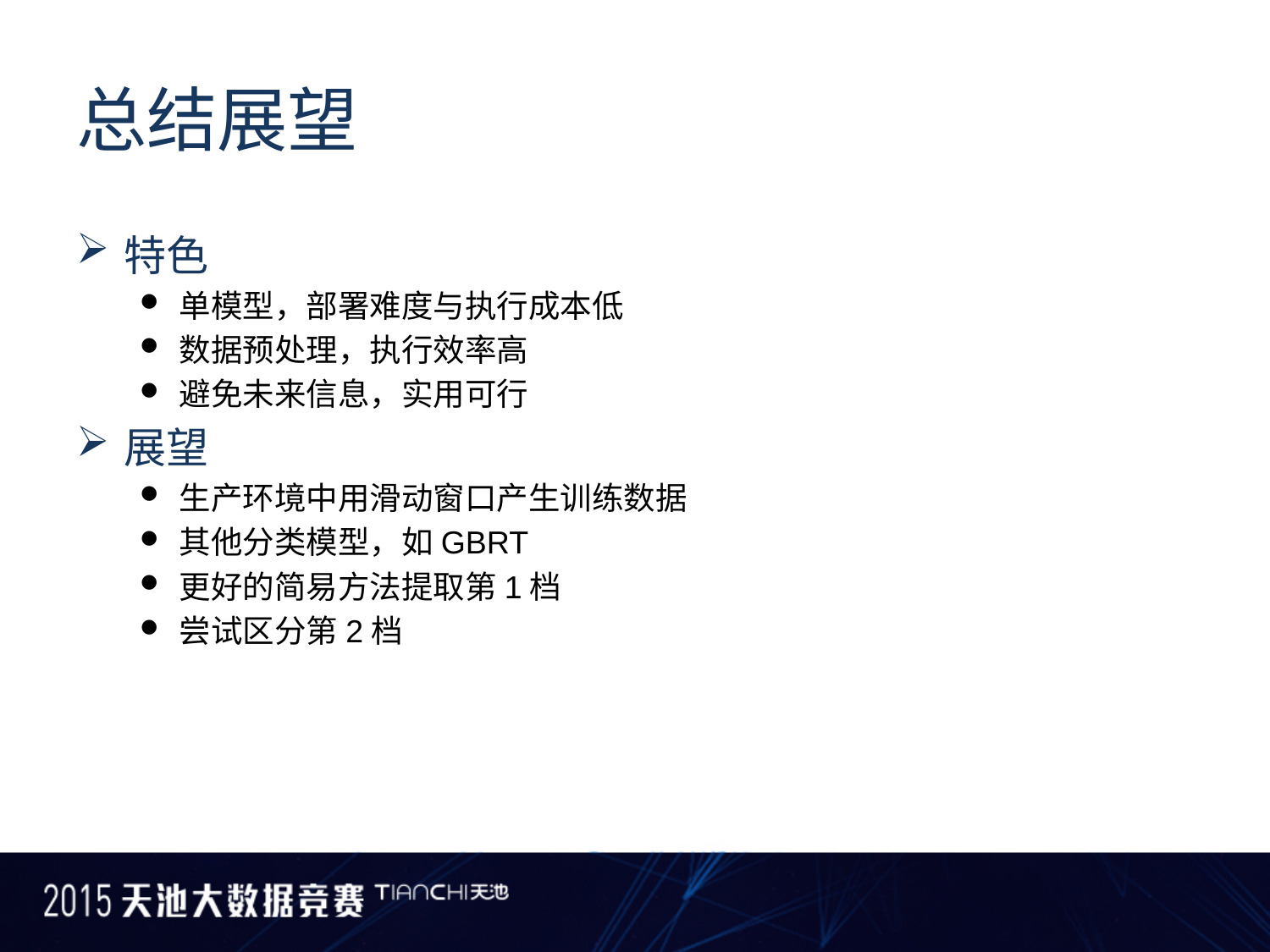

# 总结展望
特色
单模型，部署难度与执行成本低
数据预处理，执行效率高
避免未来信息，实用可行
展望
生产环境中用滑动窗口产生训练数据
其他分类模型，如GBRT
更好的简易方法提取第1档
尝试区分第2档